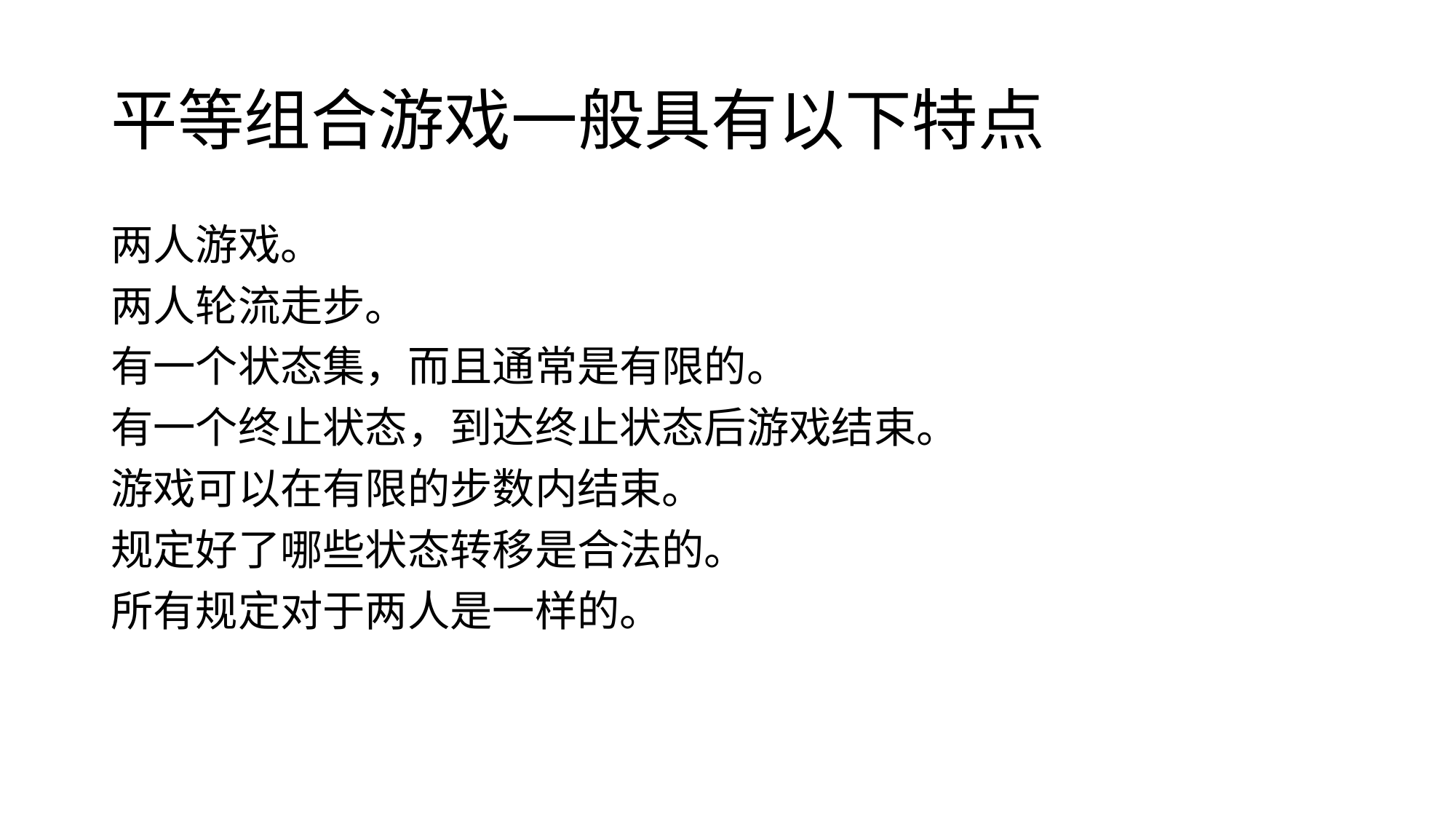

# 平等组合游戏一般具有以下特点
两人游戏。
两人轮流走步。
有一个状态集，而且通常是有限的。
有一个终止状态，到达终止状态后游戏结束。
游戏可以在有限的步数内结束。
规定好了哪些状态转移是合法的。
所有规定对于两人是一样的。